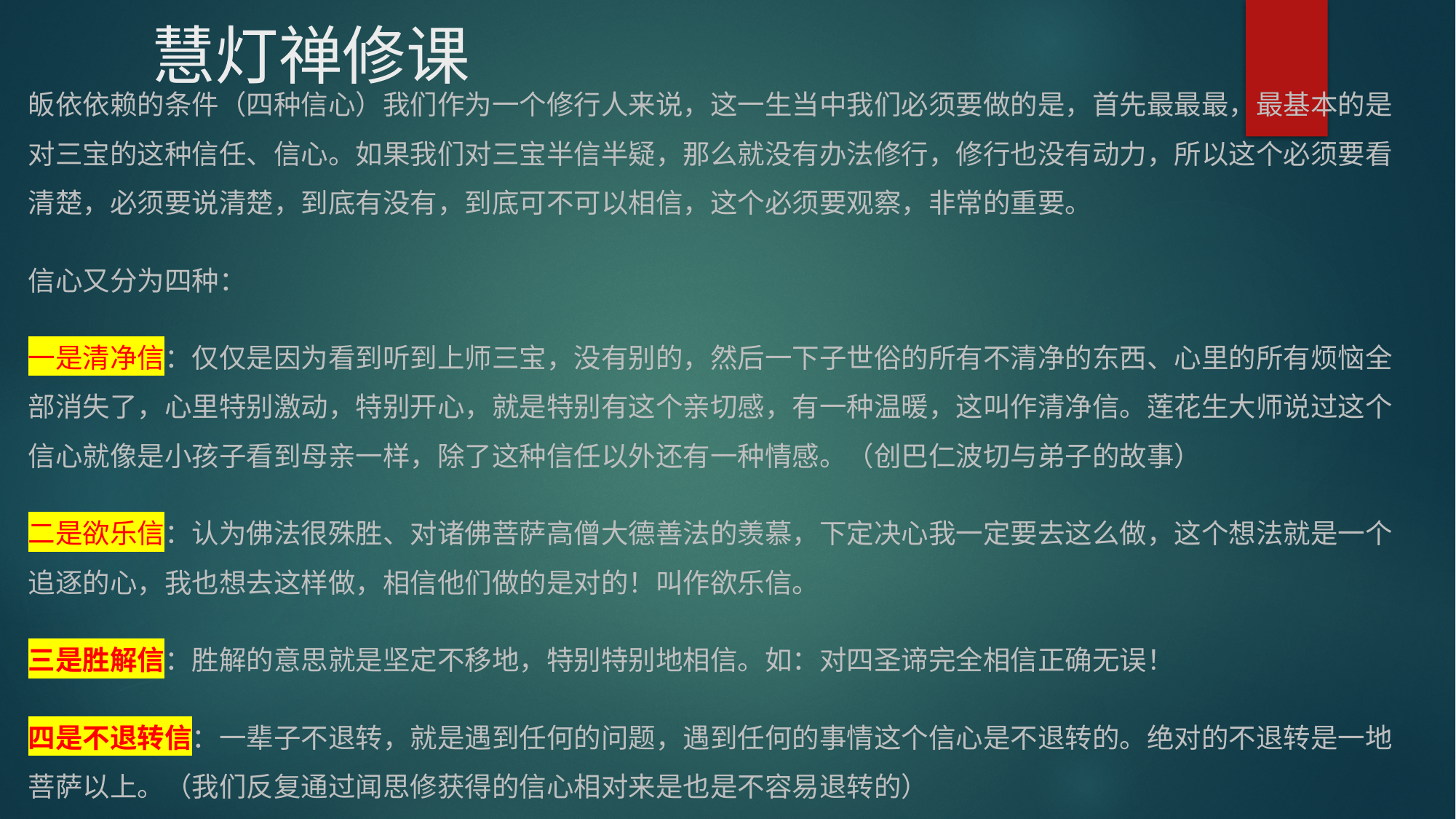

慧灯禅修课
皈依依赖的条件（四种信心）我们作为一个修行人来说，这一生当中我们必须要做的是，首先最最最，最基本的是对三宝的这种信任、信心。如果我们对三宝半信半疑，那么就没有办法修行，修行也没有动力，所以这个必须要看清楚，必须要说清楚，到底有没有，到底可不可以相信，这个必须要观察，非常的重要。
信心又分为四种：
一是清净信：仅仅是因为看到听到上师三宝，没有别的，然后一下子世俗的所有不清净的东西、心里的所有烦恼全部消失了，心里特别激动，特别开心，就是特别有这个亲切感，有一种温暖，这叫作清净信。莲花生大师说过这个信心就像是小孩子看到母亲一样，除了这种信任以外还有一种情感。（创巴仁波切与弟子的故事）
二是欲乐信：认为佛法很殊胜、对诸佛菩萨高僧大德善法的羡慕，下定决心我一定要去这么做，这个想法就是一个追逐的心，我也想去这样做，相信他们做的是对的！叫作欲乐信。
三是胜解信：胜解的意思就是坚定不移地，特别特别地相信。如：对四圣谛完全相信正确无误！
四是不退转信：一辈子不退转，就是遇到任何的问题，遇到任何的事情这个信心是不退转的。绝对的不退转是一地菩萨以上。（我们反复通过闻思修获得的信心相对来是也是不容易退转的）